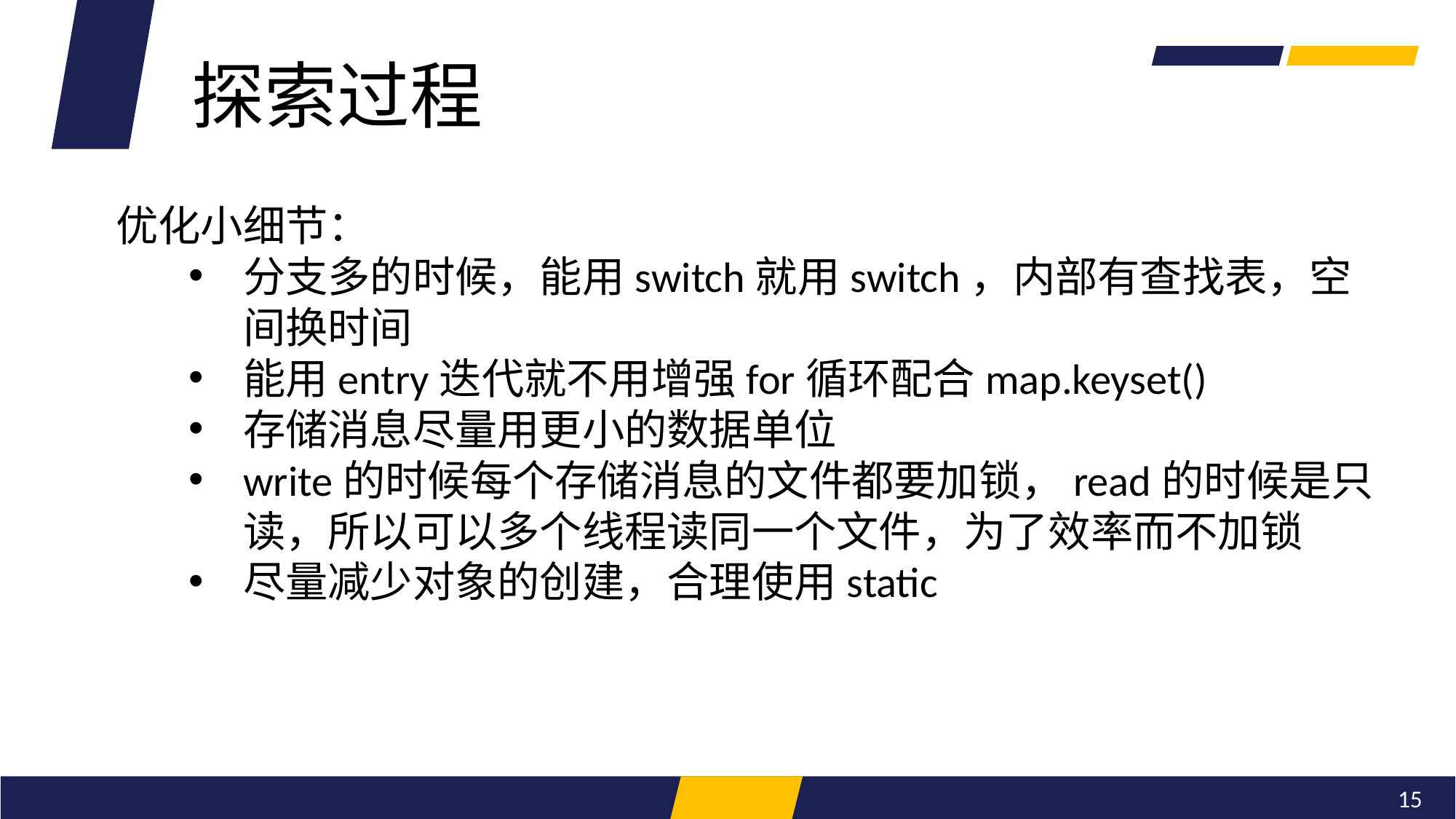

探索过程

优化小细节：
分支多的时候，能用switch就用switch，内部有查找表，空间换时间
能用entry迭代就不用增强for循环配合map.keyset()
存储消息尽量用更小的数据单位
write的时候每个存储消息的文件都要加锁，read的时候是只读，所以可以多个线程读同一个文件，为了效率而不加锁
尽量减少对象的创建，合理使用static
15